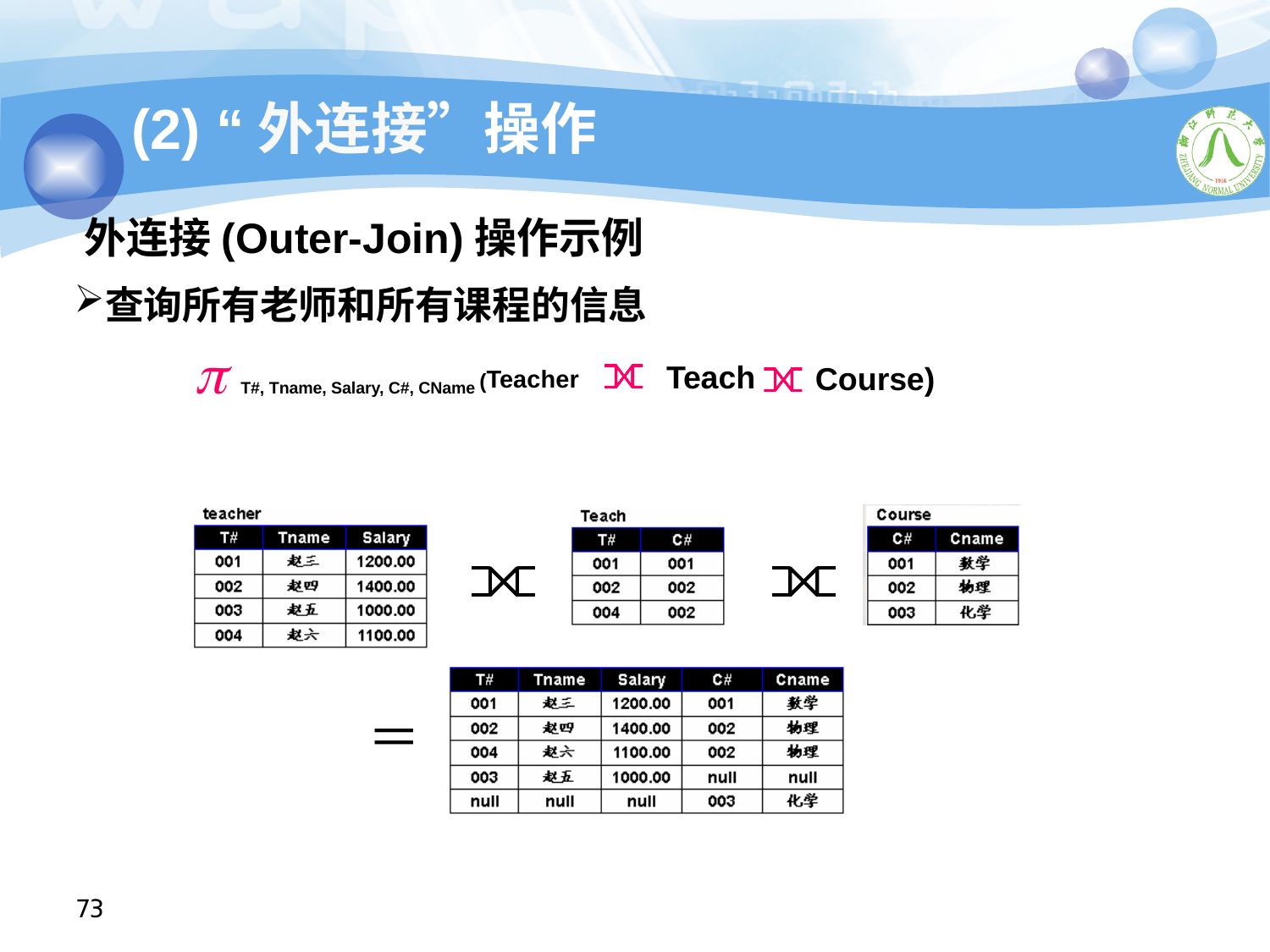

(2) “外连接”操作
外连接(Outer-Join)操作示例
查询所有老师和所有课程的信息
π T#, Tname, Salary, C#, CName (Teacher
Teach
Course)

＝
73